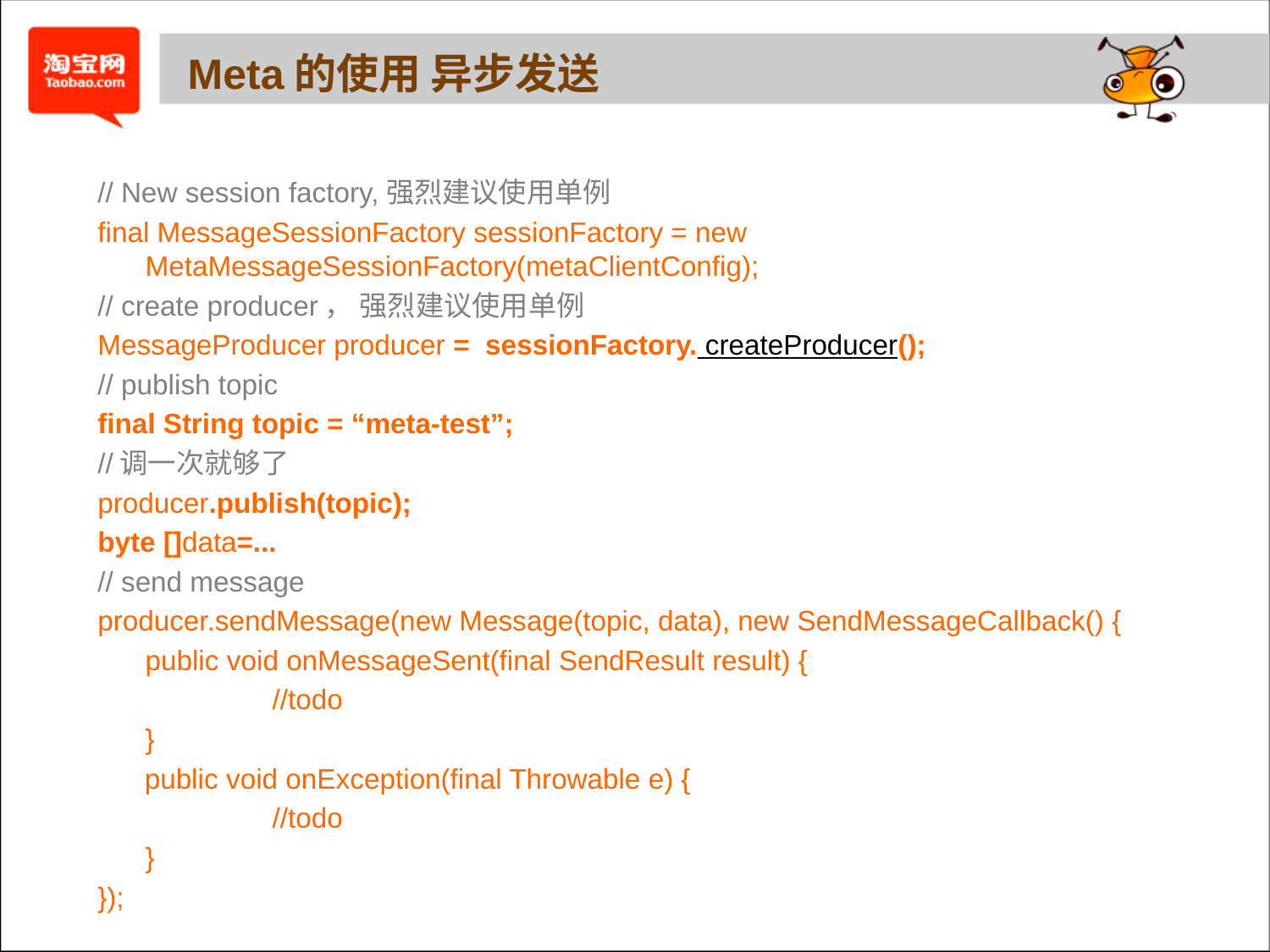

# Meta的使用 异步发送
// New session factory,强烈建议使用单例
final MessageSessionFactory sessionFactory = new MetaMessageSessionFactory(metaClientConfig);
// create producer， 强烈建议使用单例
MessageProducer producer =  sessionFactory. createProducer();
// publish topic
final String topic = “meta-test”;
//调一次就够了
producer.publish(topic);
byte []data=...
// send message
producer.sendMessage(new Message(topic, data), new SendMessageCallback() {
	public void onMessageSent(final SendResult result) {
		//todo
	}
      public void onException(final Throwable e) {
		//todo
	}
});